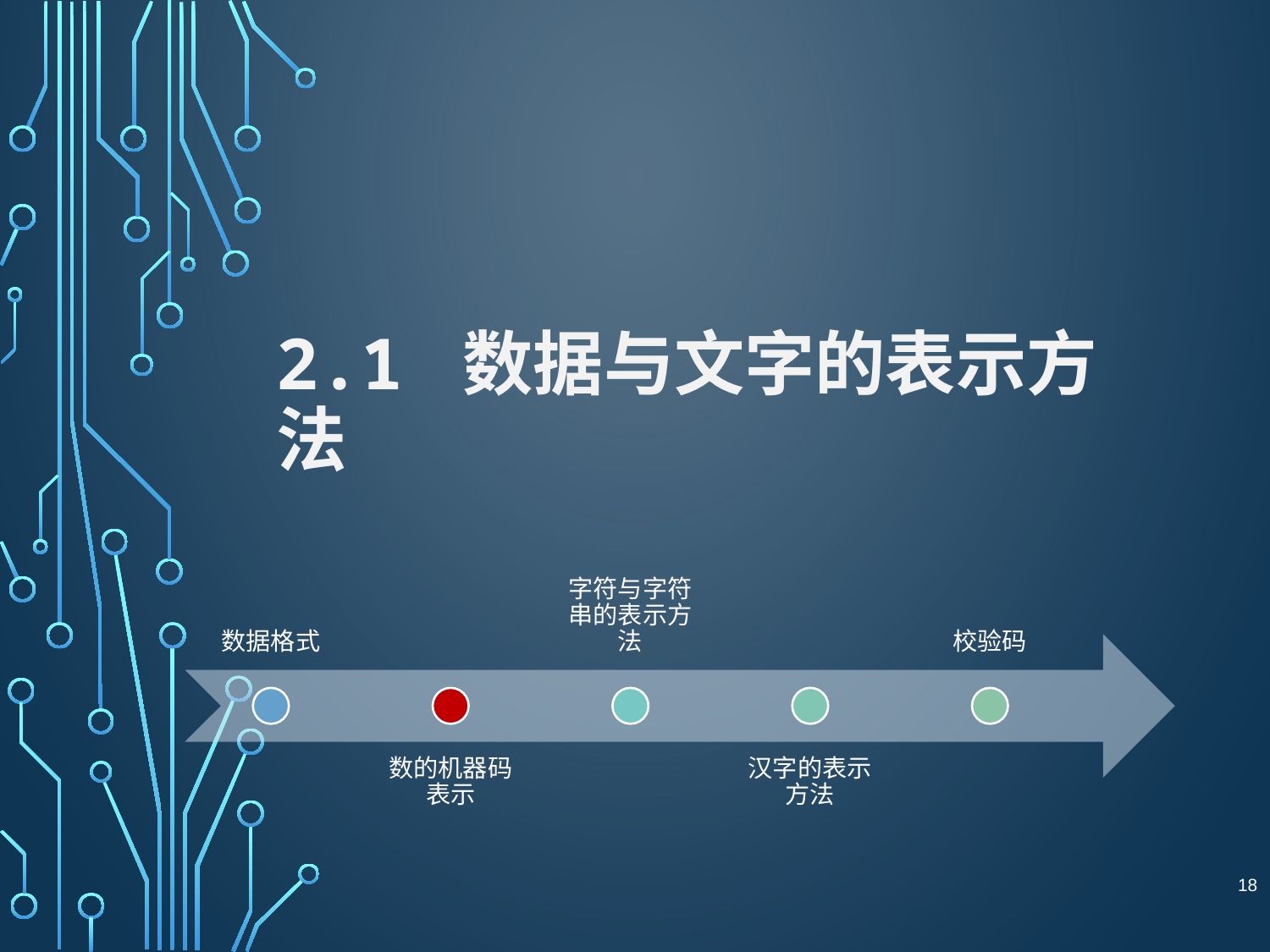

# 2.1 数据与文字的表示方法

数据格式
数的机器码表示
字符与字符串的表示方法
汉字的表示方法
校验码
18